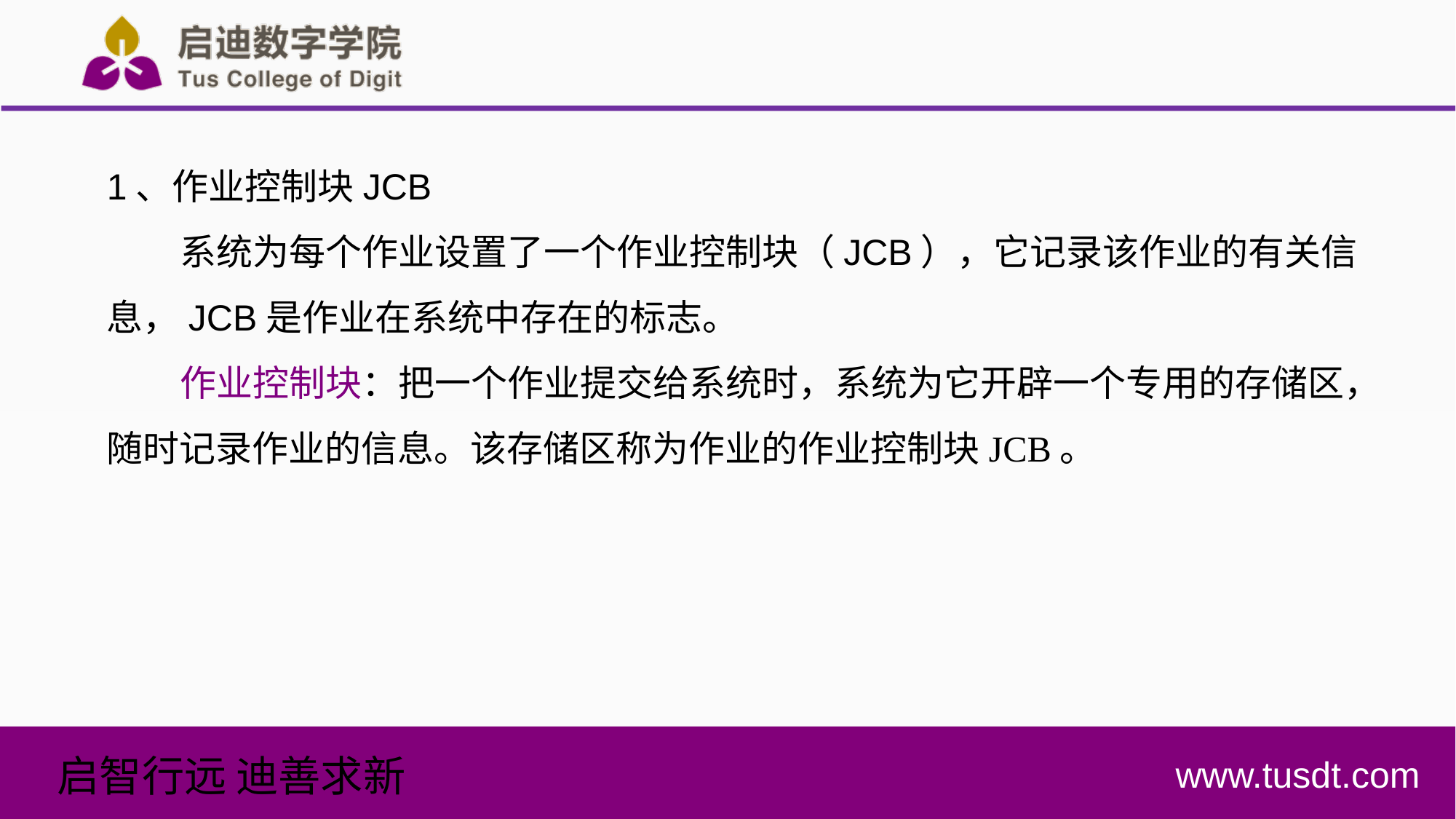

1、作业控制块JCB
系统为每个作业设置了一个作业控制块（JCB），它记录该作业的有关信息，JCB是作业在系统中存在的标志。
作业控制块：把一个作业提交给系统时，系统为它开辟一个专用的存储区，随时记录作业的信息。该存储区称为作业的作业控制块JCB。